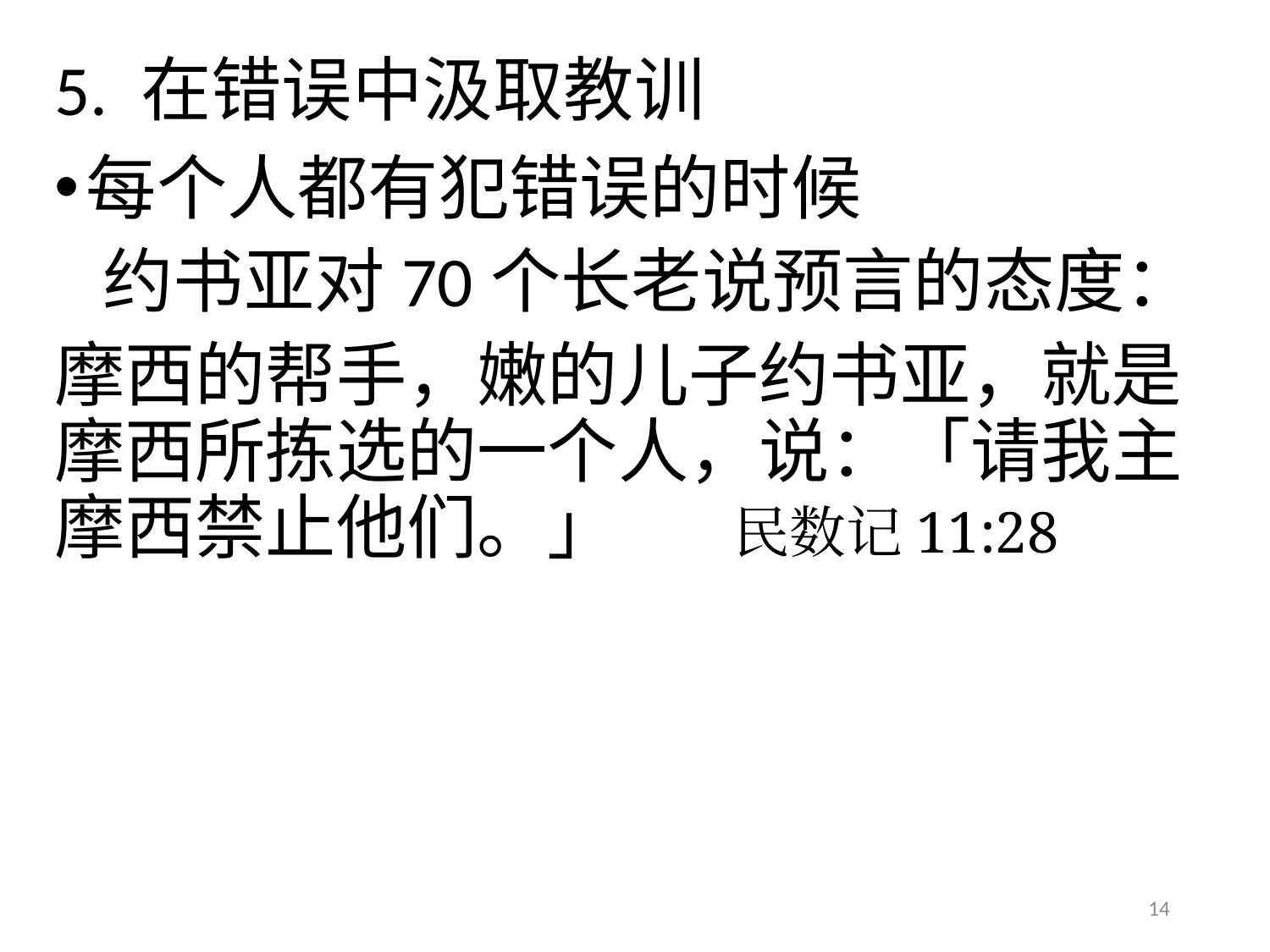

# 5. 在错误中汲取教训
每个人都有犯错误的时候
  约书亚对70个长老说预言的态度：
摩西的帮手，嫩的儿子约书亚，就是摩西所拣选的一个人，说：「请我主摩西禁止他们。」        民数记11:28

14